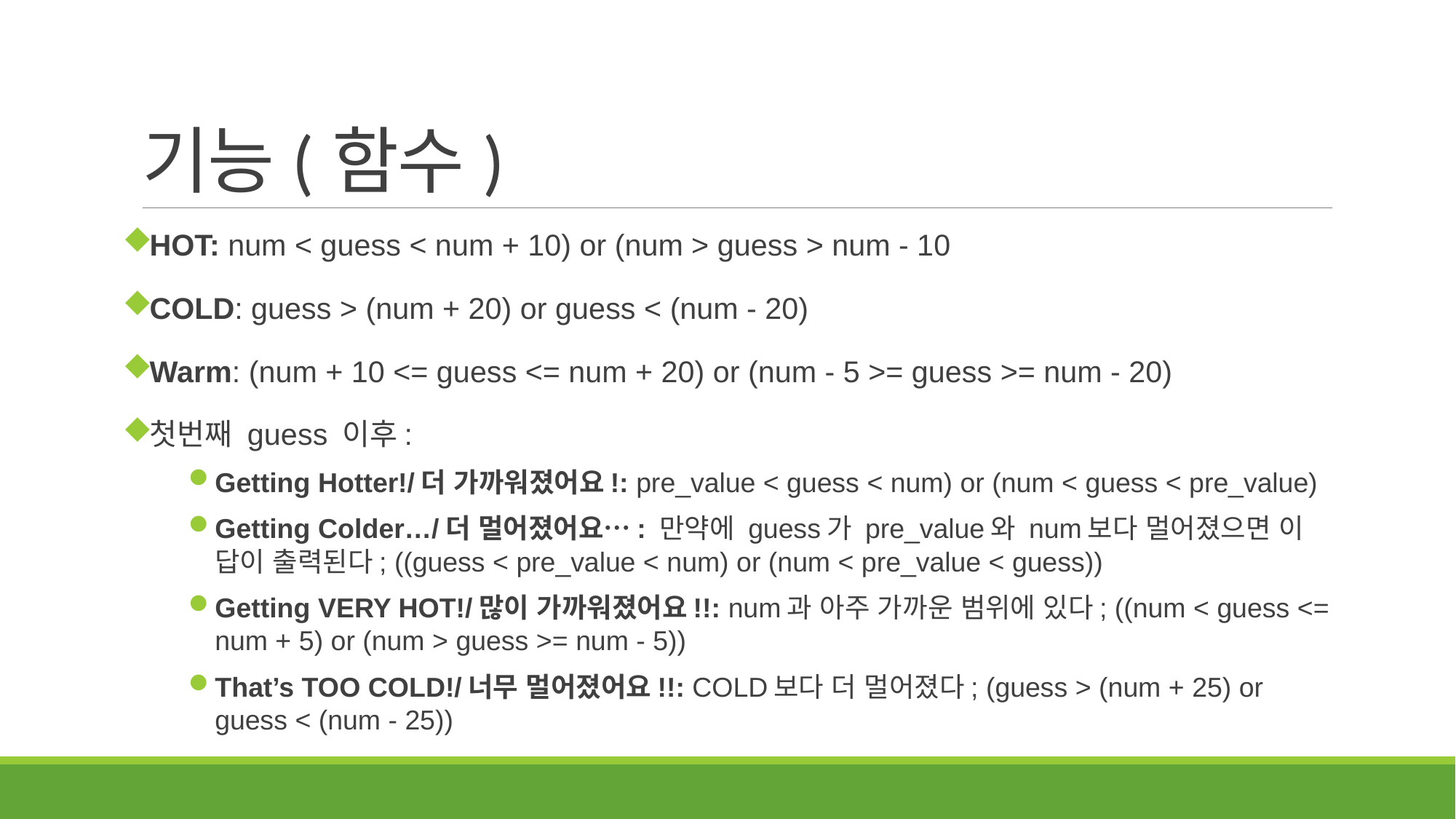

# 기능(함수)
HOT: num < guess < num + 10) or (num > guess > num - 10
COLD: guess > (num + 20) or guess < (num - 20)
Warm: (num + 10 <= guess <= num + 20) or (num - 5 >= guess >= num - 20)
첫번째 guess 이후:
Getting Hotter!/더 가까워졌어요!: pre_value < guess < num) or (num < guess < pre_value)
Getting Colder…/더 멀어졌어요…: 만약에 guess가 pre_value와 num보다 멀어졌으면 이 답이 출력된다; ((guess < pre_value < num) or (num < pre_value < guess))
Getting VERY HOT!/많이 가까워졌어요!!: num과 아주 가까운 범위에 있다; ((num < guess <= num + 5) or (num > guess >= num - 5))
That’s TOO COLD!/너무 멀어졌어요!!: COLD보다 더 멀어졌다; (guess > (num + 25) or guess < (num - 25))